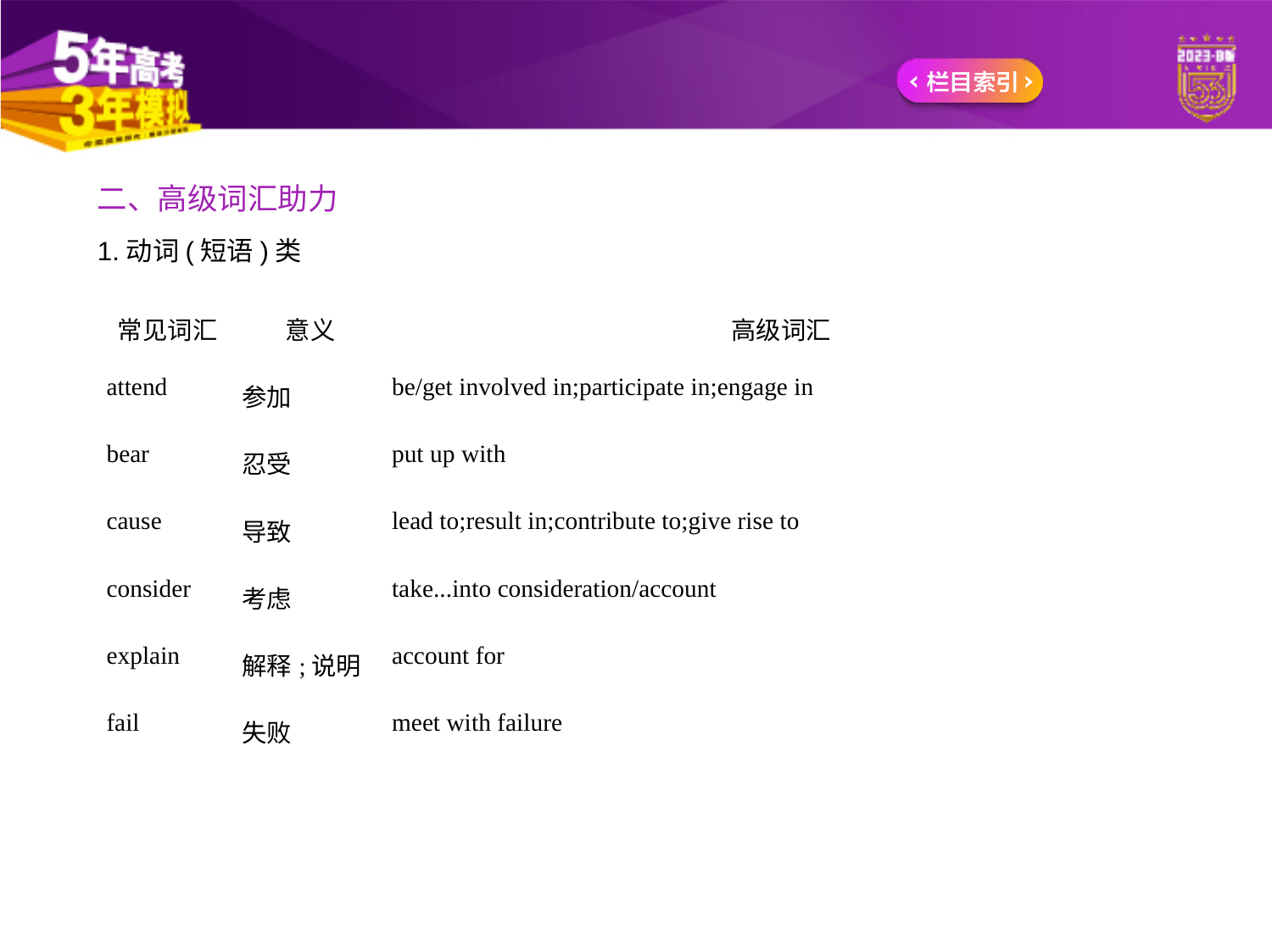

二、高级词汇助力
1.动词(短语)类
| 常见词汇 | 意义 | 高级词汇 |
| --- | --- | --- |
| attend | 参加 | be/get involved in;participate in;engage in |
| bear | 忍受 | put up with |
| cause | 导致 | lead to;result in;contribute to;give rise to |
| consider | 考虑 | take...into consideration/account |
| explain | 解释;说明 | account for |
| fail | 失败 | meet with failure |